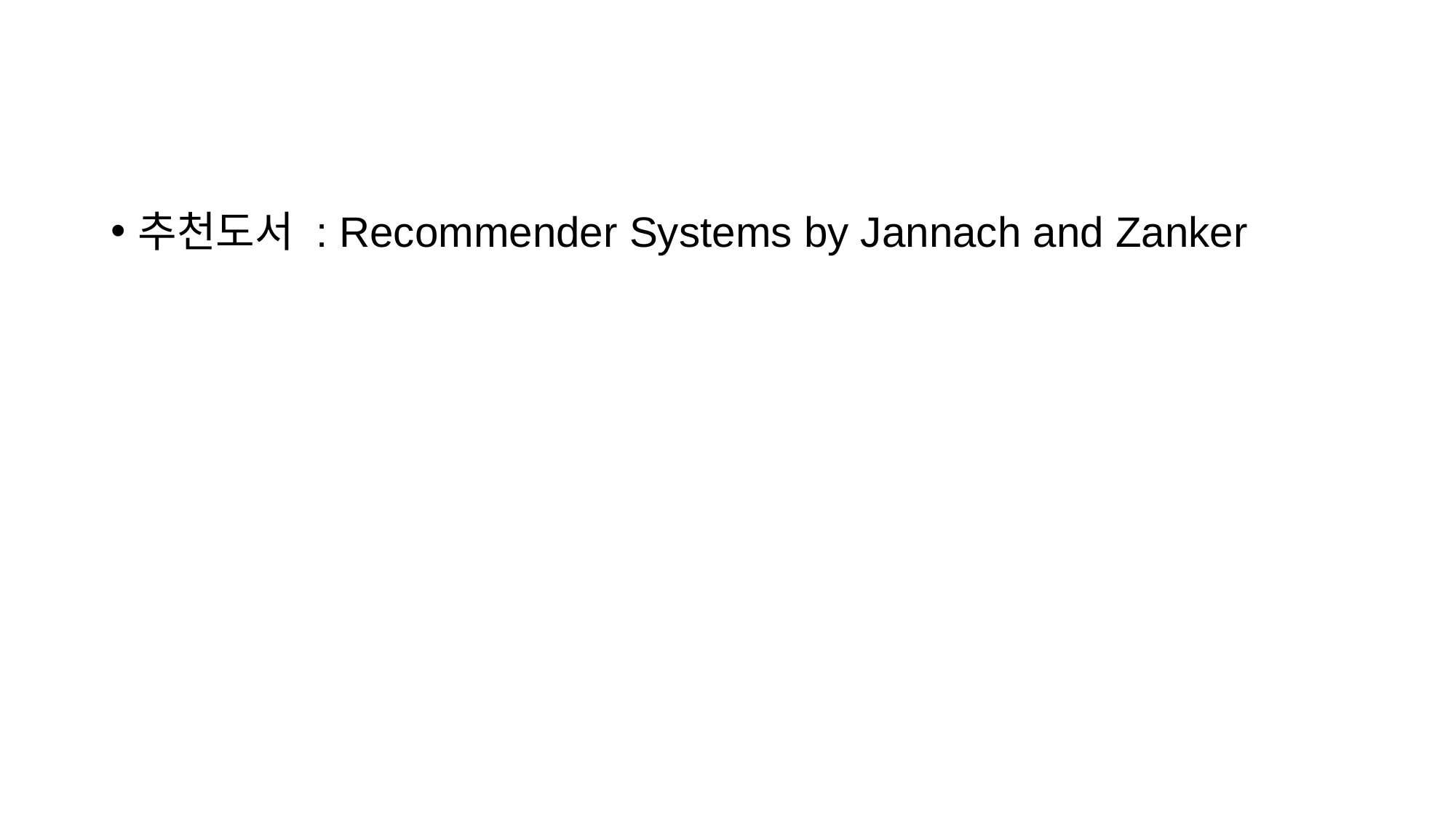

추천도서 : Recommender Systems by Jannach and Zanker